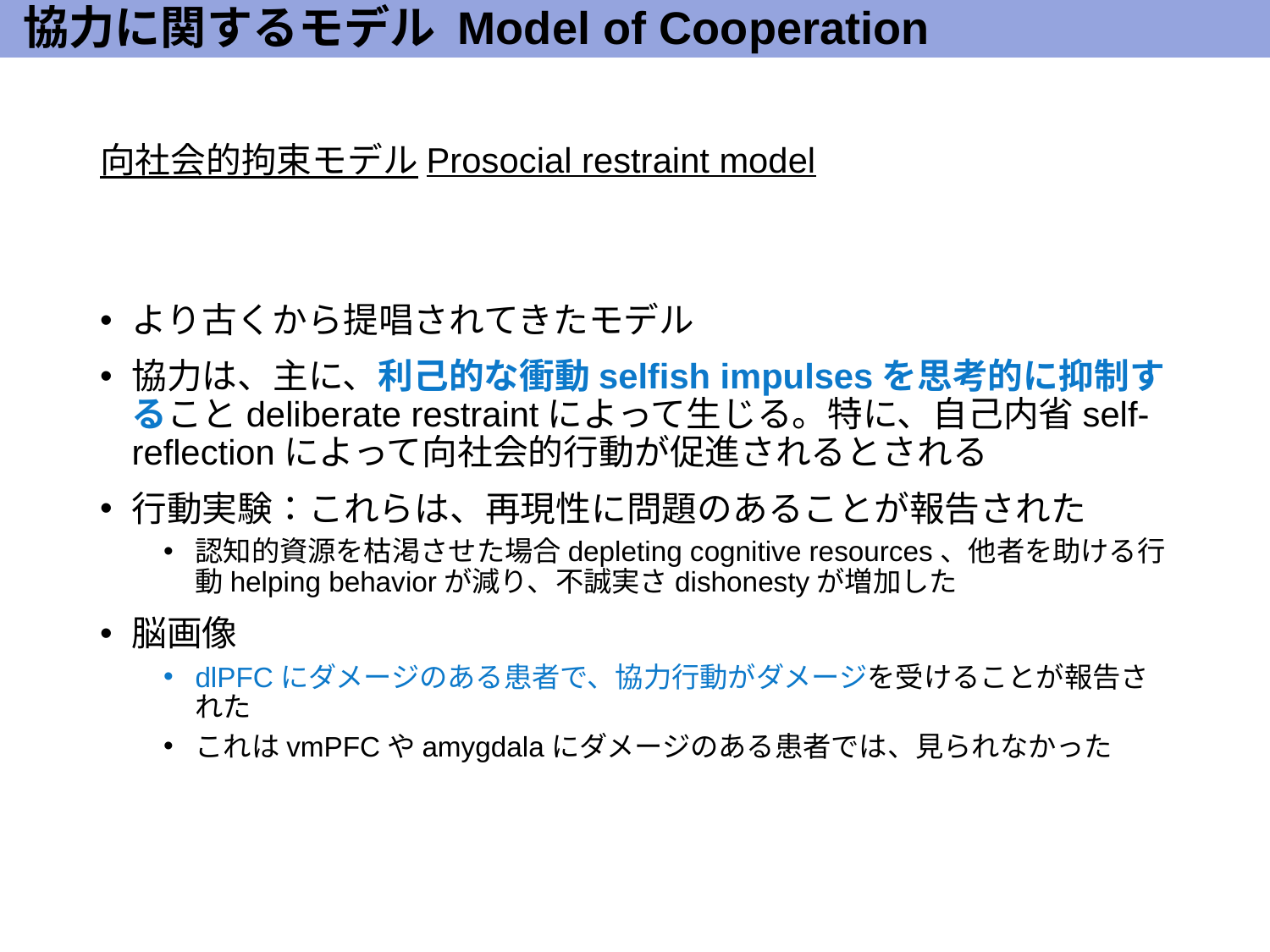

# 協力に関するモデル Model of Cooperation
向社会的拘束モデルProsocial restraint model
より古くから提唱されてきたモデル
協力は、主に、利己的な衝動selfish impulsesを思考的に抑制することdeliberate restraintによって生じる。特に、自己内省self-reflectionによって向社会的行動が促進されるとされる
行動実験：これらは、再現性に問題のあることが報告された
認知的資源を枯渇させた場合depleting cognitive resources、他者を助ける行動helping behaviorが減り、不誠実さdishonestyが増加した
脳画像
dlPFCにダメージのある患者で、協力行動がダメージを受けることが報告された
これはvmPFCやamygdalaにダメージのある患者では、見られなかった